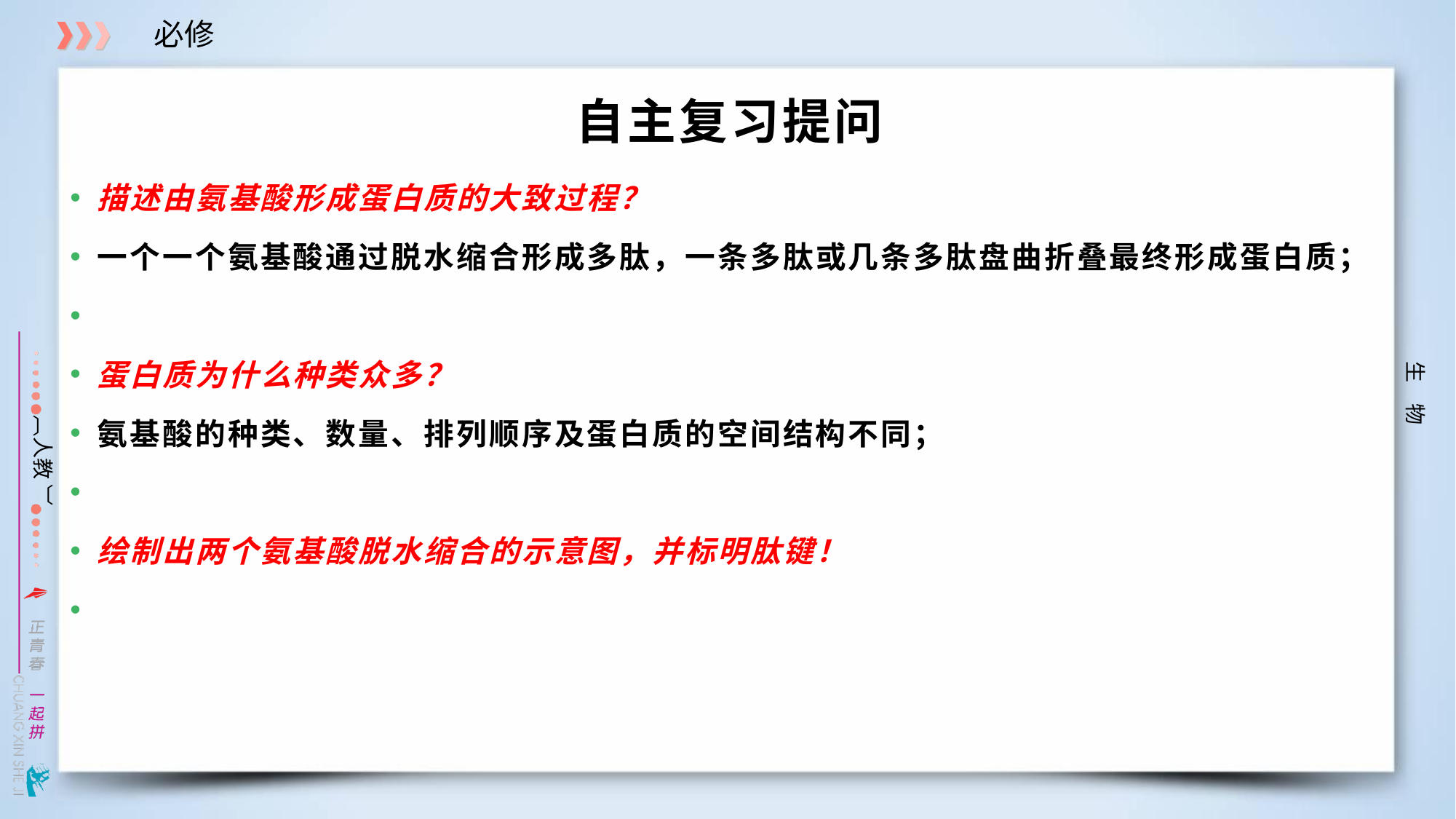

# 自主复习提问
描述由氨基酸形成蛋白质的大致过程？
一个一个氨基酸通过脱水缩合形成多肽，一条多肽或几条多肽盘曲折叠最终形成蛋白质；

蛋白质为什么种类众多？
氨基酸的种类、数量、排列顺序及蛋白质的空间结构不同；

绘制出两个氨基酸脱水缩合的示意图，并标明肽键！